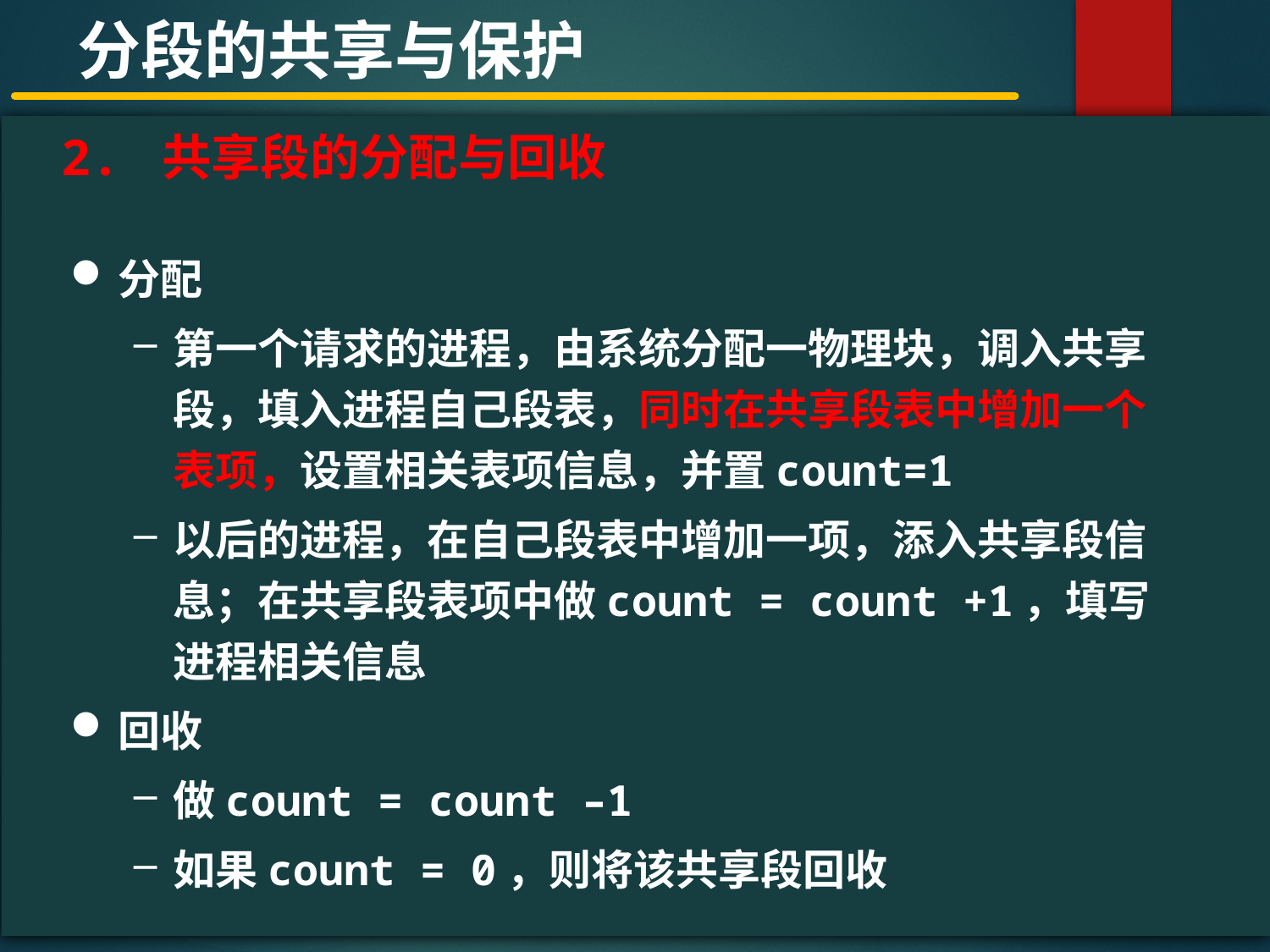

分段的共享与保护
#
2. 共享段的分配与回收
分配
第一个请求的进程，由系统分配一物理块，调入共享段，填入进程自己段表，同时在共享段表中增加一个表项，设置相关表项信息，并置count=1
以后的进程，在自己段表中增加一项，添入共享段信息；在共享段表项中做count = count +1，填写进程相关信息
回收
做count = count –1
如果count = 0，则将该共享段回收